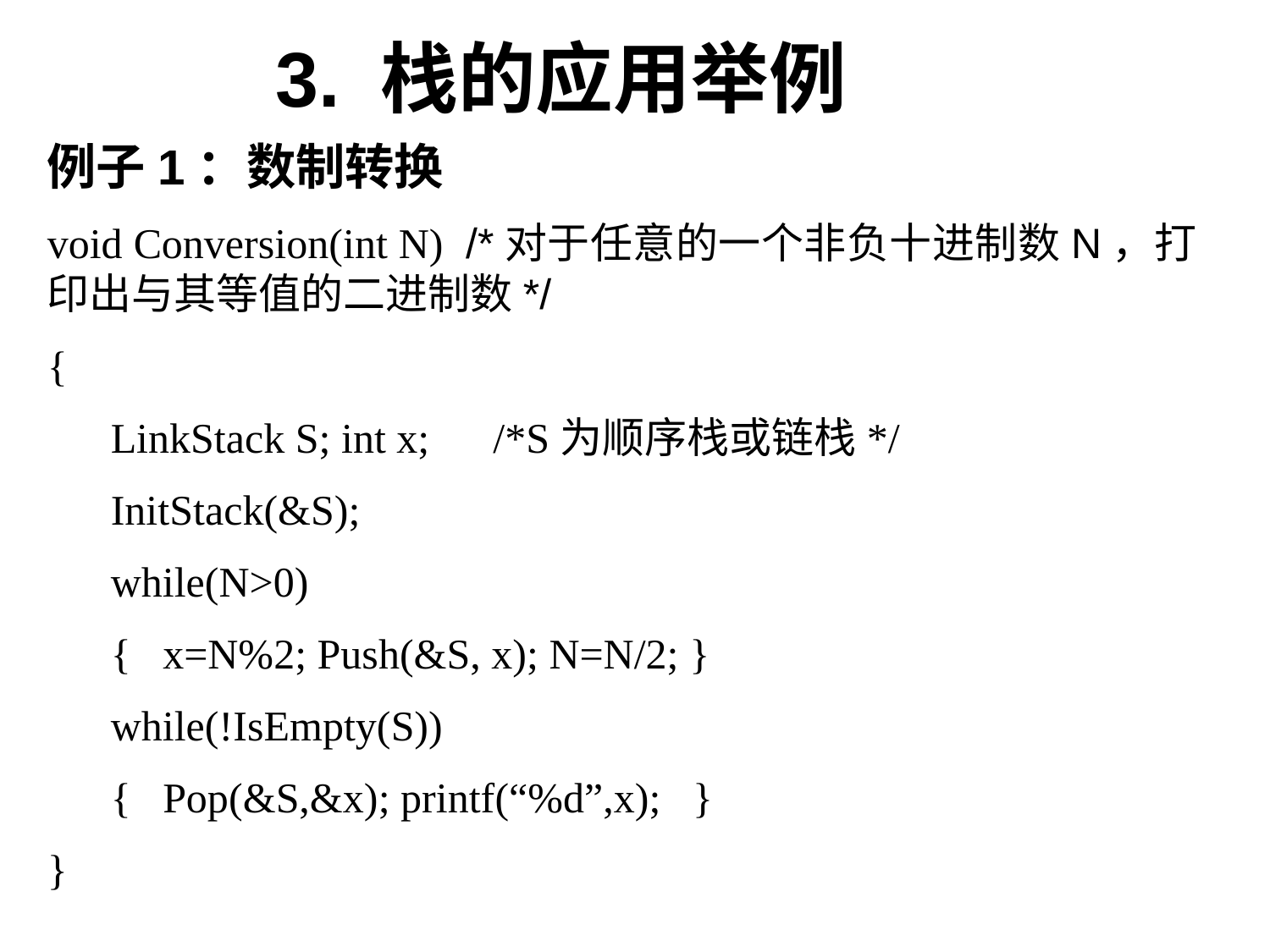

3. 栈的应用举例
例子1：数制转换
void Conversion(int N)  /*对于任意的一个非负十进制数N，打印出与其等值的二进制数*/
{
      LinkStack S; int x;      /*S为顺序栈或链栈*/
      InitStack(&S);
	while(N>0)
	{   x=N%2; Push(&S, x); N=N/2; }
	while(!IsEmpty(S))
	{   Pop(&S,&x); printf(“%d”,x);   }
}